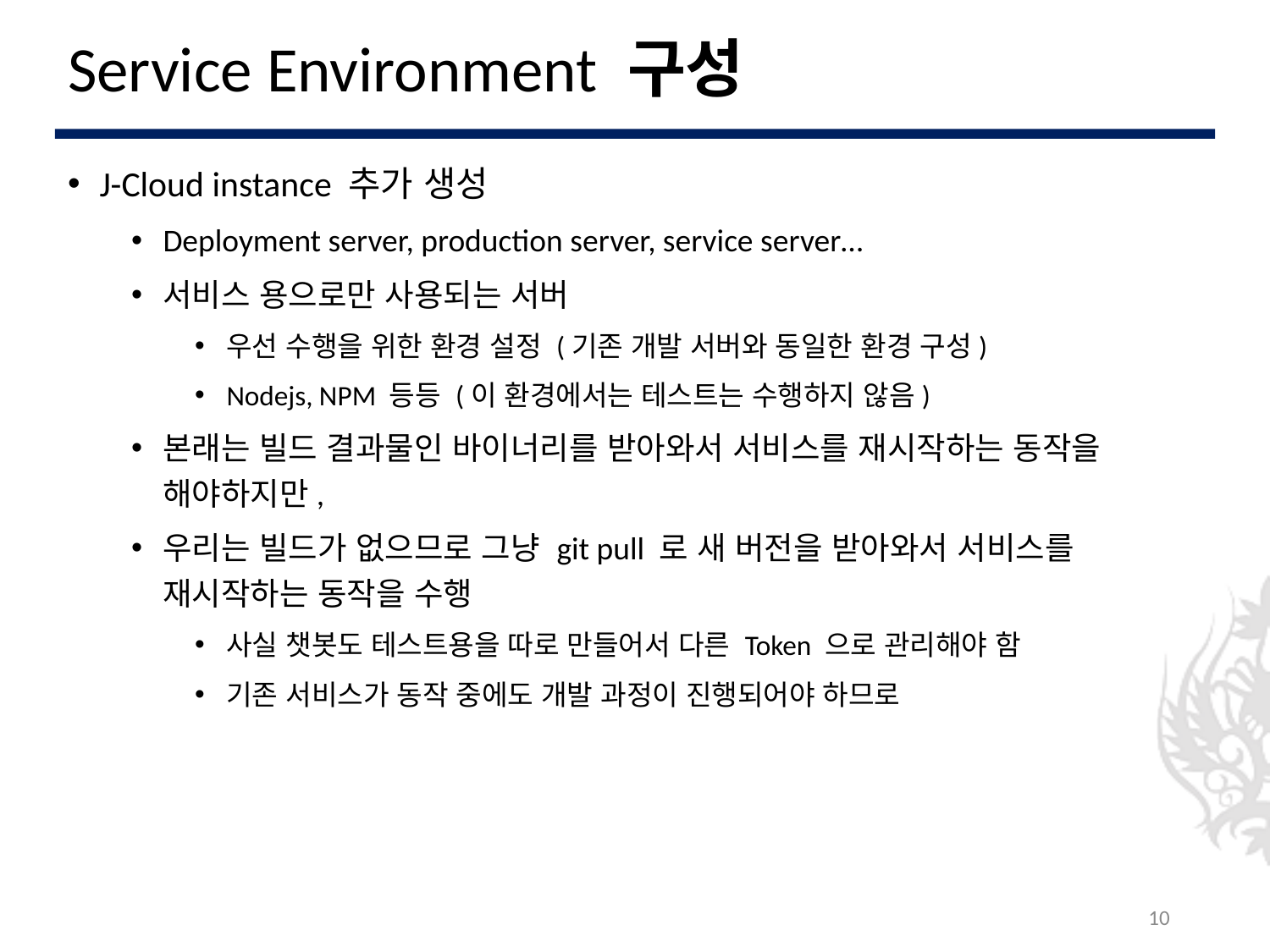

# Service Environment 구성
J-Cloud instance 추가 생성
Deployment server, production server, service server…
서비스 용으로만 사용되는 서버
우선 수행을 위한 환경 설정 (기존 개발 서버와 동일한 환경 구성)
Nodejs, NPM 등등 (이 환경에서는 테스트는 수행하지 않음)
본래는 빌드 결과물인 바이너리를 받아와서 서비스를 재시작하는 동작을 해야하지만,
우리는 빌드가 없으므로 그냥 git pull 로 새 버전을 받아와서 서비스를 재시작하는 동작을 수행
사실 챗봇도 테스트용을 따로 만들어서 다른 Token 으로 관리해야 함
기존 서비스가 동작 중에도 개발 과정이 진행되어야 하므로

10